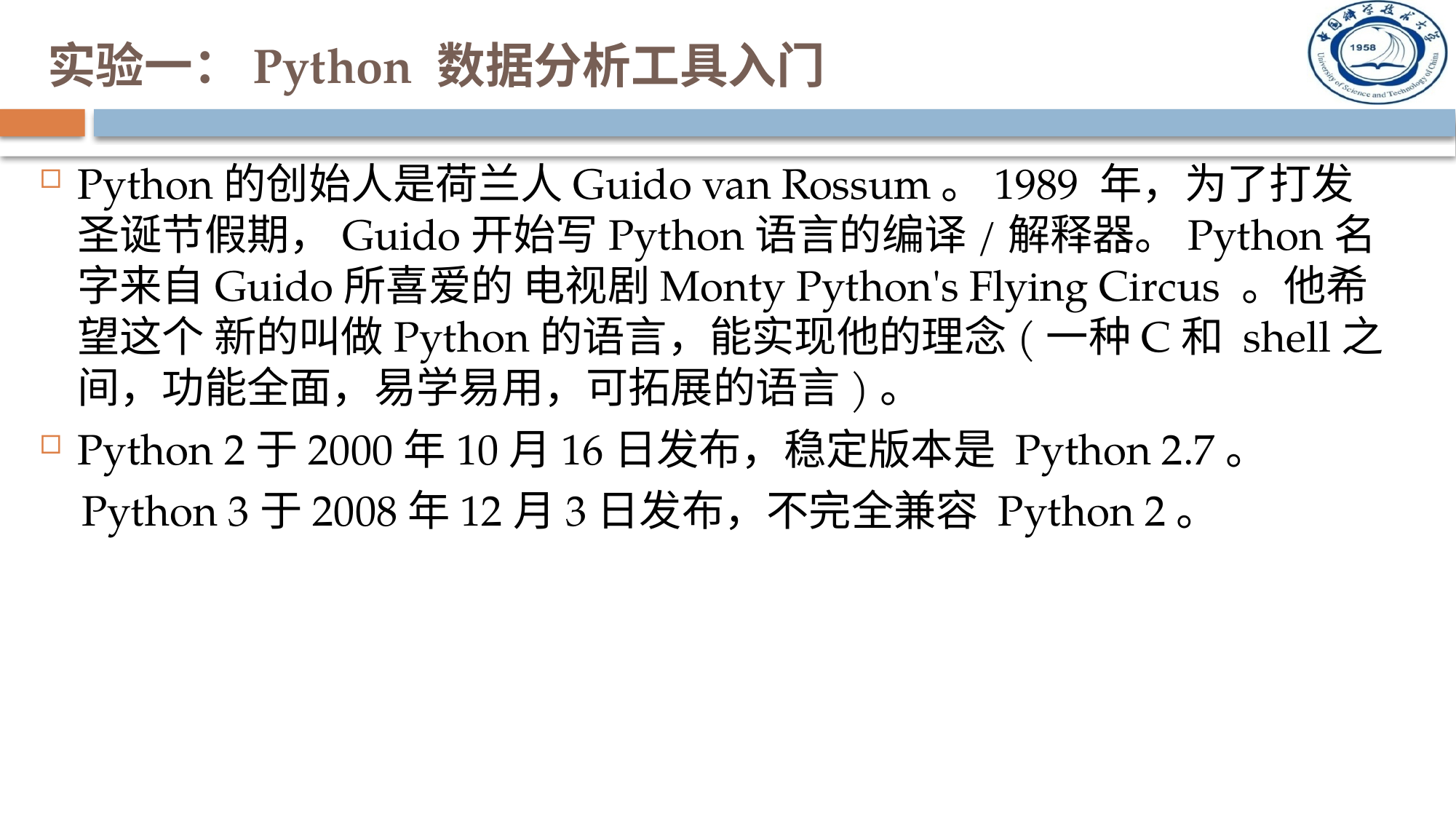

# 实验一：Python 数据分析工具入门
Python的创始人是荷兰人Guido van Rossum。1989 年，为了打发圣诞节假期，Guido开始写Python语言的编译/解释器。Python名字来自Guido所喜爱的 电视剧Monty Python's Flying Circus 。他希望这个 新的叫做Python的语言，能实现他的理念(一种C和 shell之间，功能全面，易学易用，可拓展的语言)。
Python 2于2000年10月16日发布，稳定版本是 Python 2.7。
    Python 3于2008年12月3日发布，不完全兼容 Python 2。